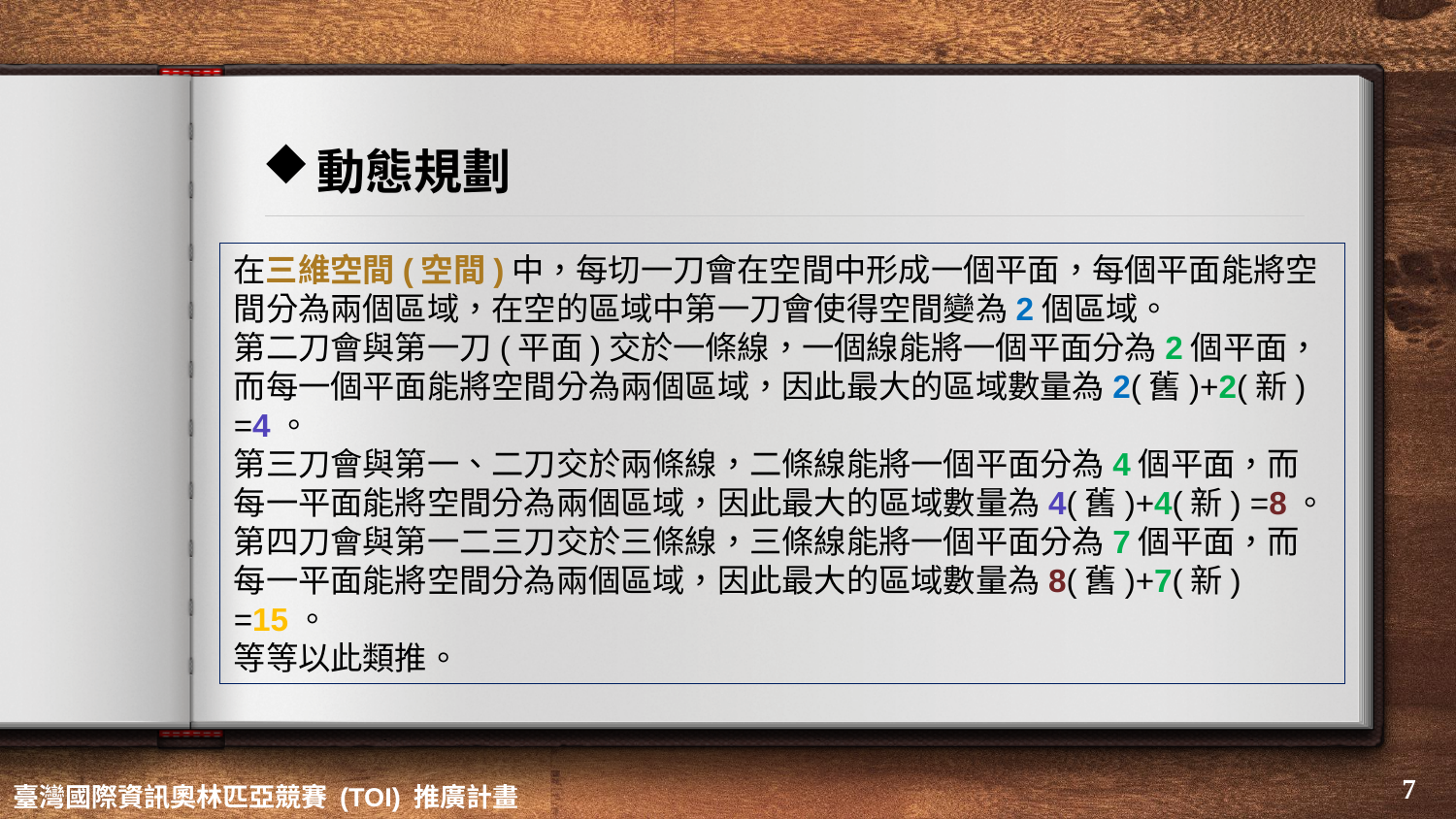

# 動態規劃
在三維空間(空間)中，每切一刀會在空間中形成一個平面，每個平面能將空間分為兩個區域，在空的區域中第一刀會使得空間變為2個區域。
第二刀會與第一刀(平面)交於一條線，一個線能將一個平面分為2個平面，而每一個平面能將空間分為兩個區域，因此最大的區域數量為2(舊)+2(新) =4。
第三刀會與第一、二刀交於兩條線，二條線能將一個平面分為4個平面，而每一平面能將空間分為兩個區域，因此最大的區域數量為4(舊)+4(新) =8。
第四刀會與第一二三刀交於三條線，三條線能將一個平面分為7個平面，而每一平面能將空間分為兩個區域，因此最大的區域數量為8(舊)+7(新) =15。
等等以此類推。
7